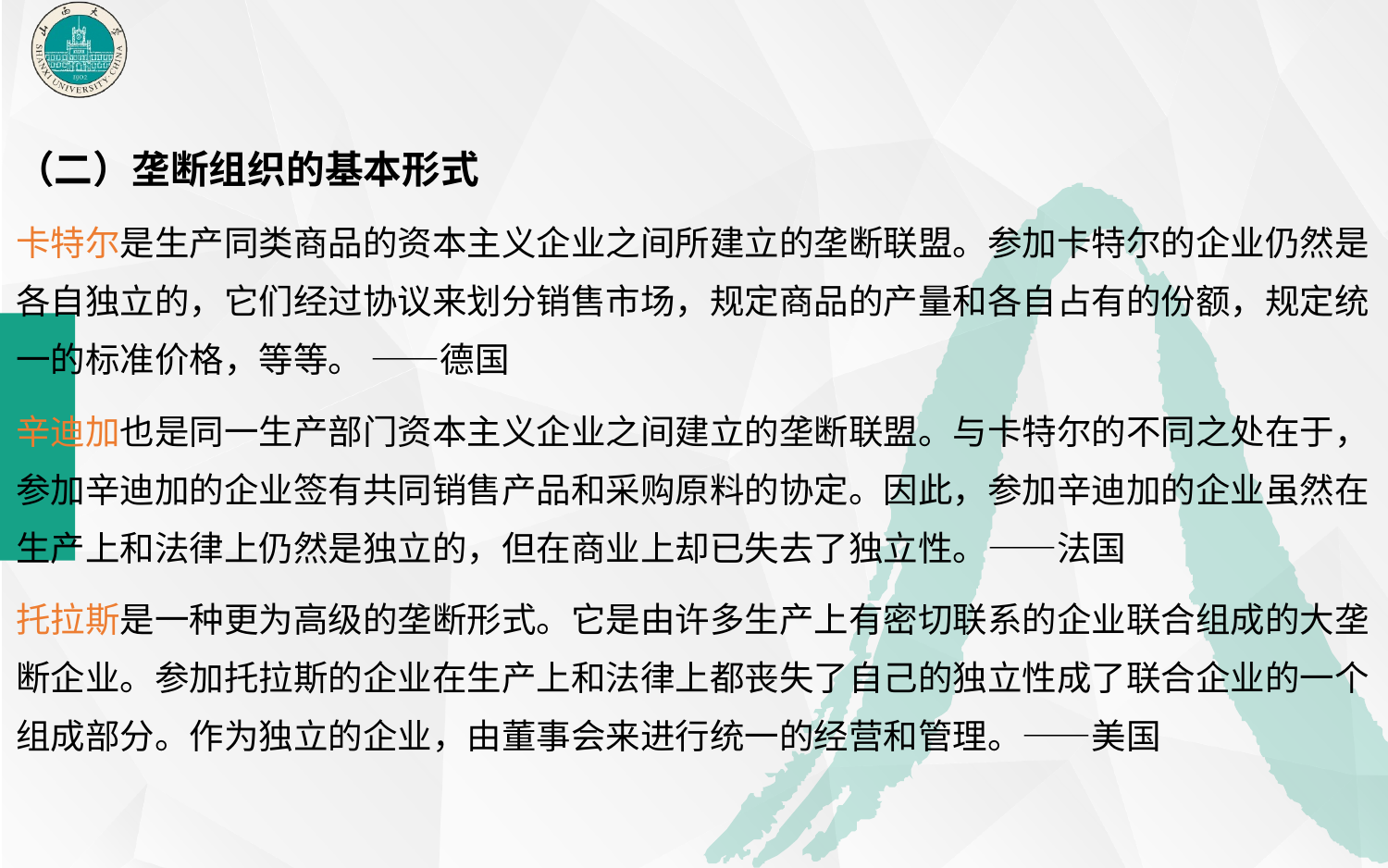

（二）垄断组织的基本形式
卡特尔是生产同类商品的资本主义企业之间所建立的垄断联盟。参加卡特尔的企业仍然是各自独立的，它们经过协议来划分销售市场，规定商品的产量和各自占有的份额，规定统一的标准价格，等等。 ——德国
辛迪加也是同一生产部门资本主义企业之间建立的垄断联盟。与卡特尔的不同之处在于，参加辛迪加的企业签有共同销售产品和采购原料的协定。因此，参加辛迪加的企业虽然在生产上和法律上仍然是独立的，但在商业上却已失去了独立性。——法国
托拉斯是一种更为高级的垄断形式。它是由许多生产上有密切联系的企业联合组成的大垄断企业。参加托拉斯的企业在生产上和法律上都丧失了自己的独立性成了联合企业的一个组成部分。作为独立的企业，由董事会来进行统一的经营和管理。——美国